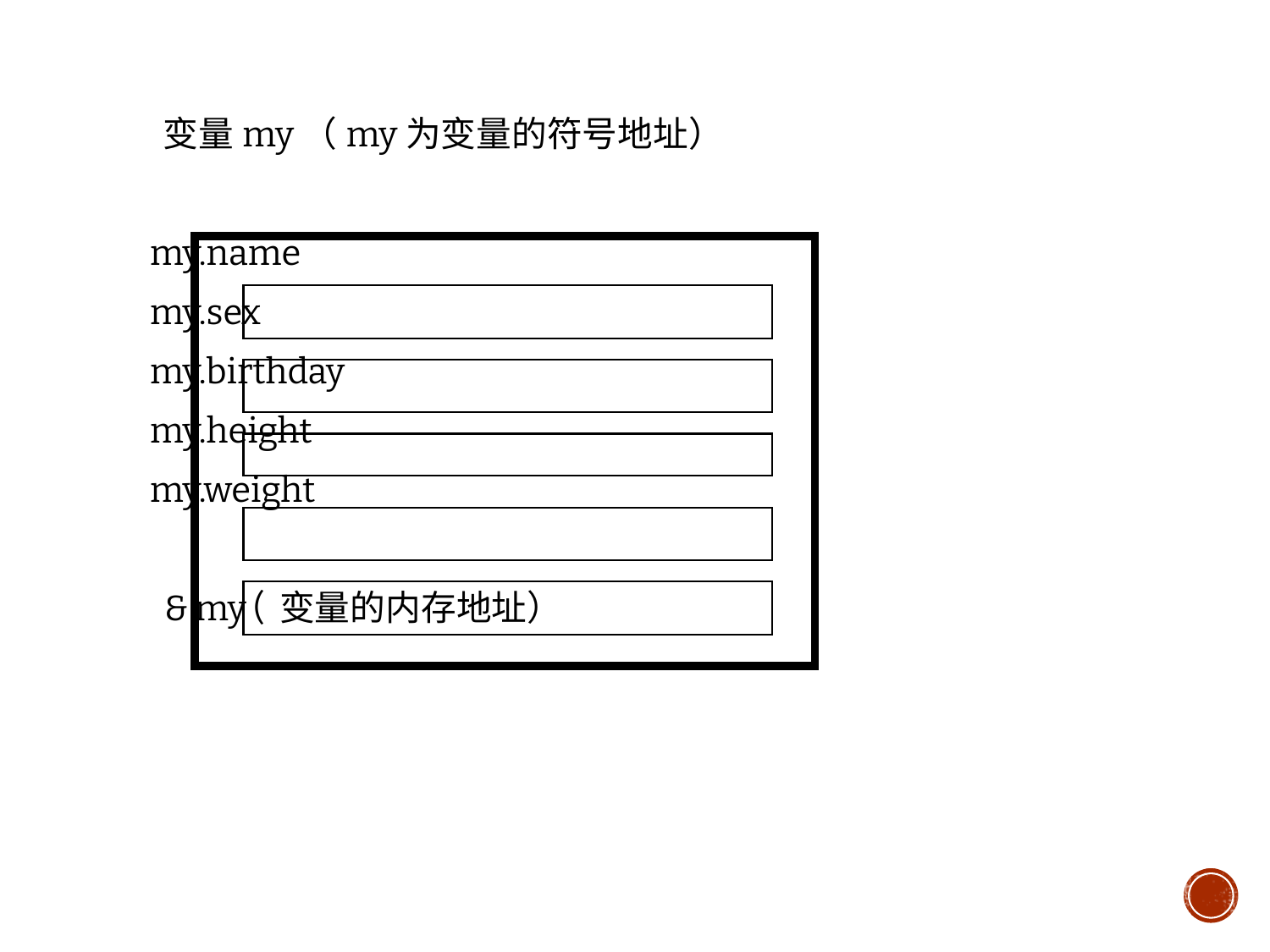

变量my（my为变量的符号地址）

      my.name
      my.sex
      my.birthday
      my.height
      my.weight

        & my ( 变量的内存地址）